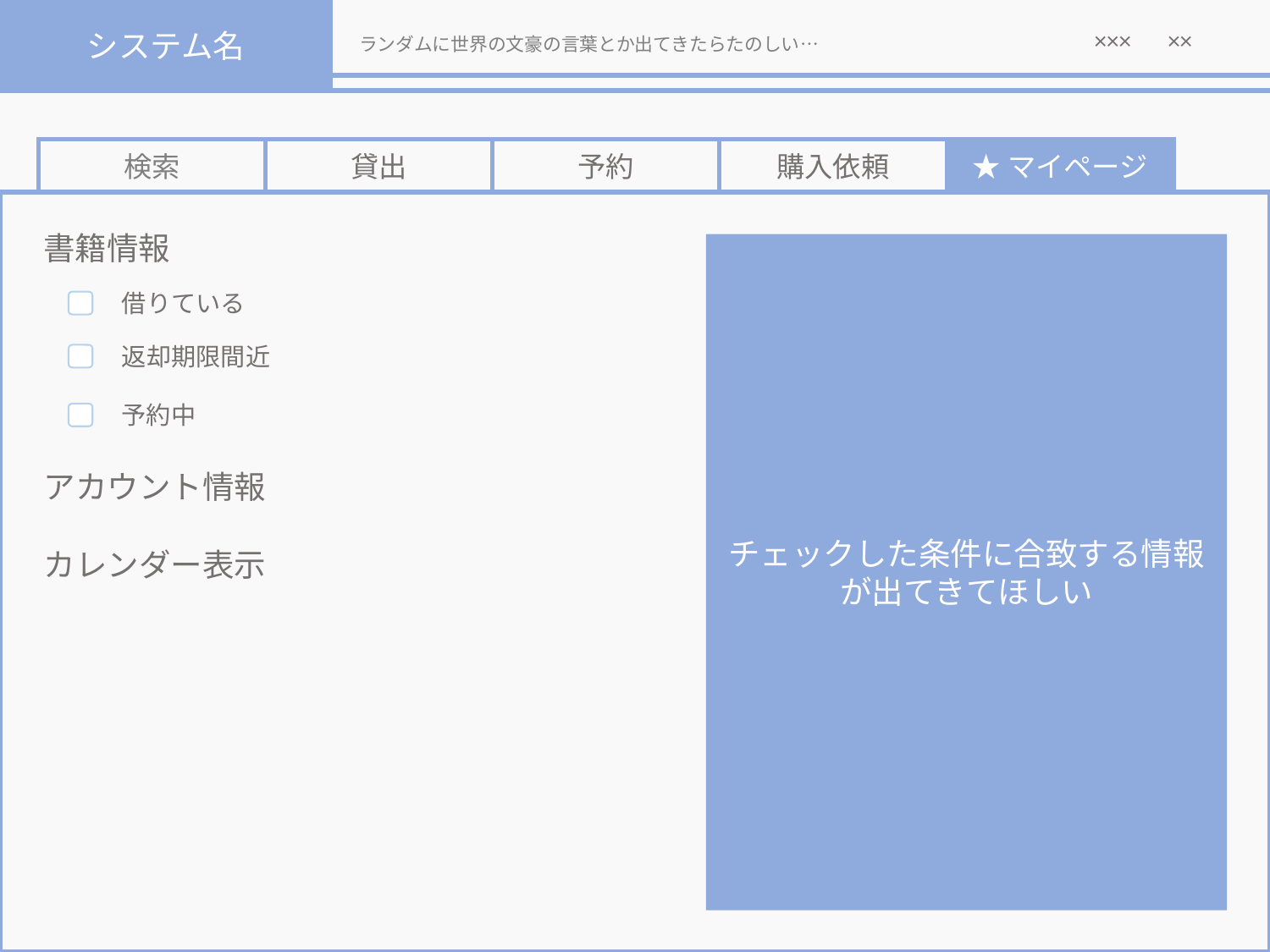

システム名
×××　××
ランダムに世界の文豪の言葉とか出てきたらたのしい…
検索
貸出
予約
購入依頼
★マイページ

書籍情報
チェックした条件に合致する情報が出てきてほしい
借りている

返却期限間近

予約中

アカウント情報
カレンダー表示